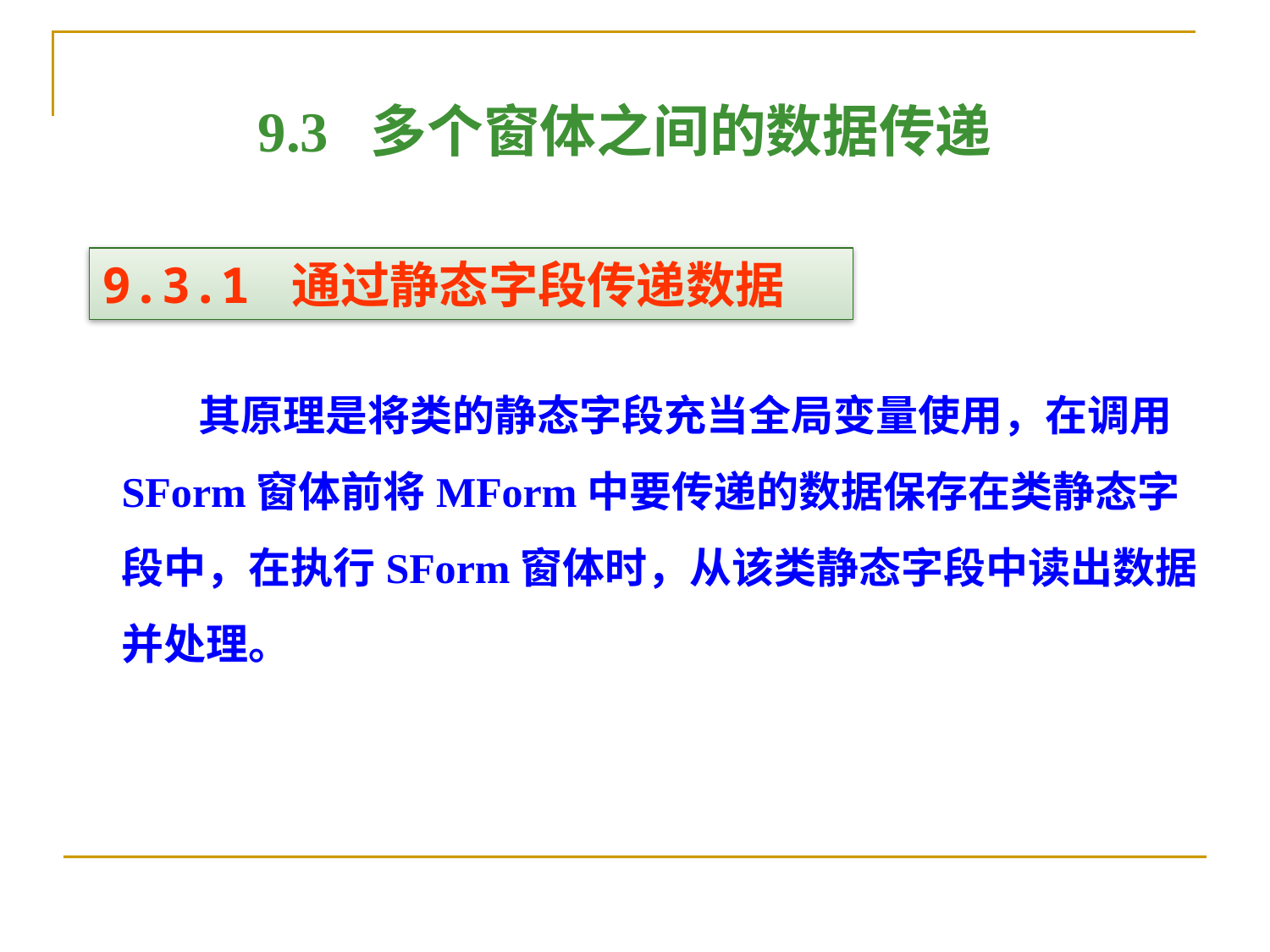

9.3  多个窗体之间的数据传递
9.3.1 通过静态字段传递数据
       其原理是将类的静态字段充当全局变量使用，在调用SForm窗体前将MForm中要传递的数据保存在类静态字段中，在执行SForm窗体时，从该类静态字段中读出数据并处理。